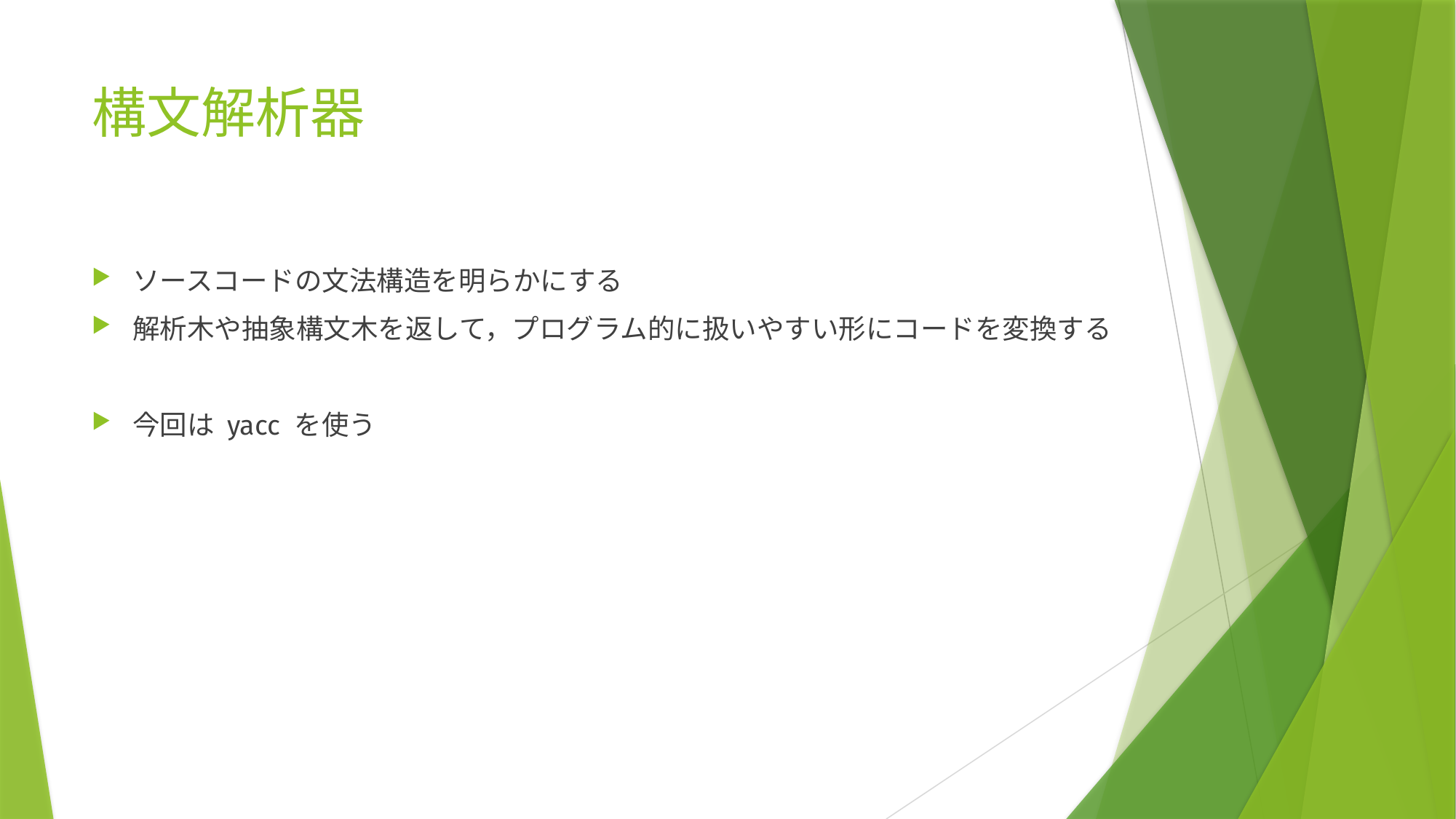

# 構文解析器
ソースコードの文法構造を明らかにする
解析木や抽象構文木を返して，プログラム的に扱いやすい形にコードを変換する

今回は yacc を使う